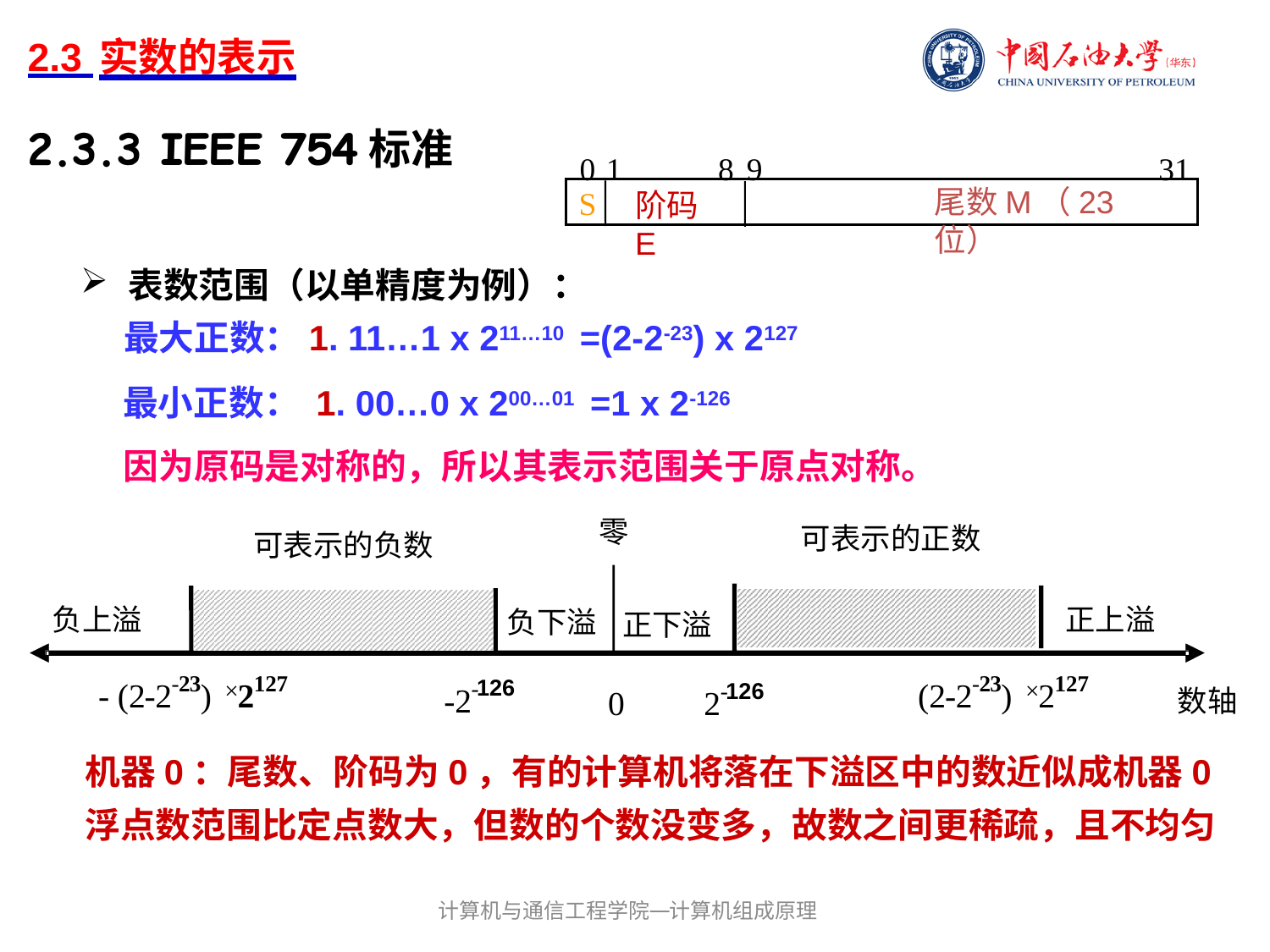

# 2.3 实数的表示
2.3.3 IEEE 754标准
31
0
1
8
9
尾数M（23位）
S

阶码E

表数范围（以单精度为例）：

最大正数：1. 11…1 x 211…10  =(2-2-23) x 2127
最小正数： 1. 00…0 x 200…01  =1 x 2-126
因为原码是对称的，所以其表示范围关于原点对称。

零

可表示的正数

可表示的负数

负上溢
正上溢

负下溢

正下溢

-
2
3
127

-
2
3
127

-
126

-
 (2
-
2
)

×
2
(2
-
2
)

×
2
-
126

-
2

0

2
数轴
机器0：尾数、阶码为0，有的计算机将落在下溢区中的数近似成机器0
浮点数范围比定点数大，但数的个数没变多，故数之间更稀疏，且不均匀
56

计算机与通信工程学院—计算机组成原理